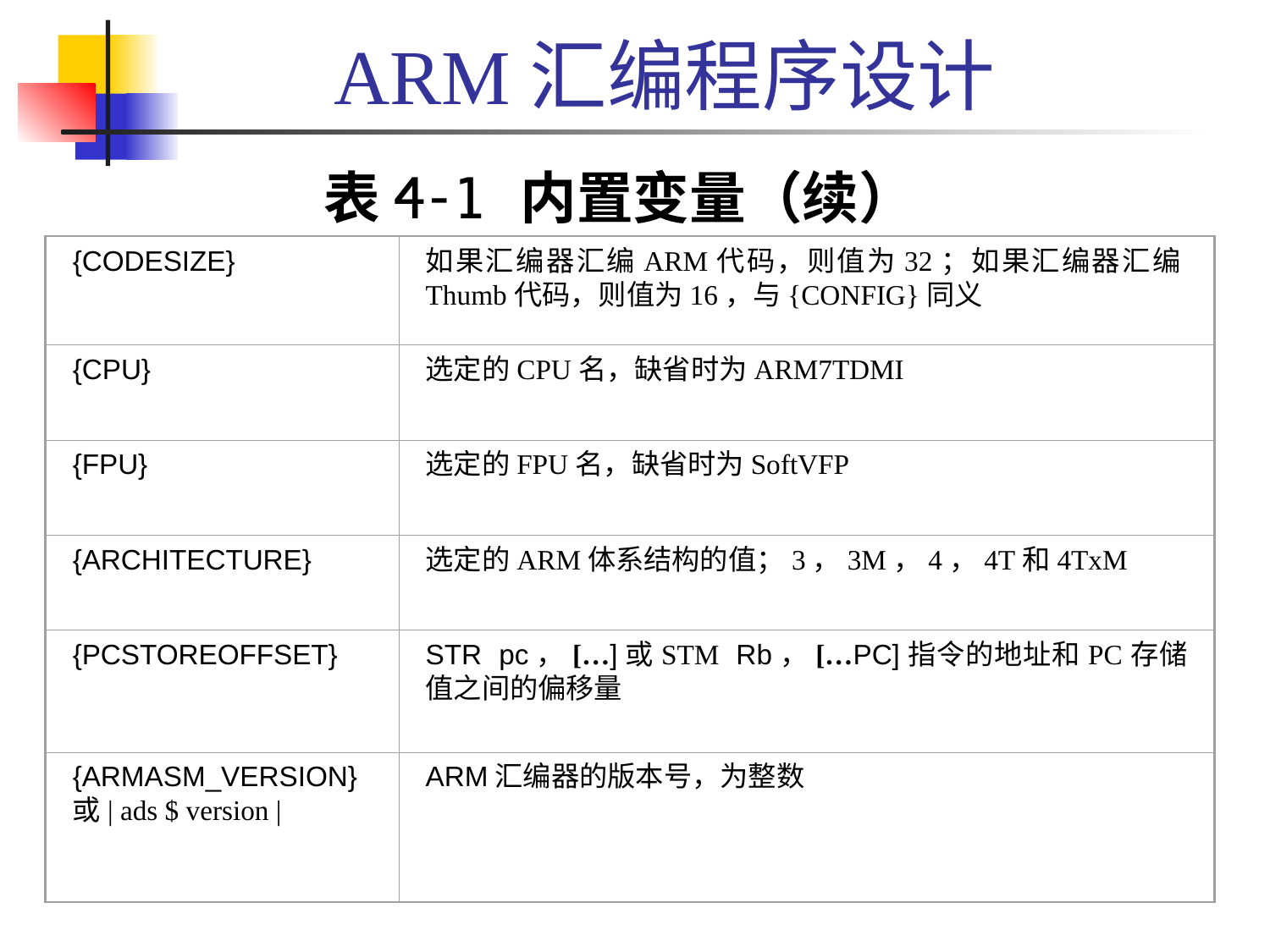

ARM汇编程序设计
表4-1 内置变量（续）

{CODESIZE}

如果汇编器汇编ARM代码，则值为32；如果汇编器汇编Thumb代码，则值为16，与{CONFIG}同义

{CPU}

选定的CPU名，缺省时为ARM7TDMI

{FPU}

选定的FPU名，缺省时为SoftVFP

{ARCHITECTURE}

选定的ARM体系结构的值；3，3M，4，4T和4TxM

{PCSTOREOFFSET}

STR  pc，[…]或STM  Rb，[…PC]指令的地址和PC存储值之间的偏移量

{ARMASM_VERSION}
或| ads $ version |

ARM汇编器的版本号，为整数